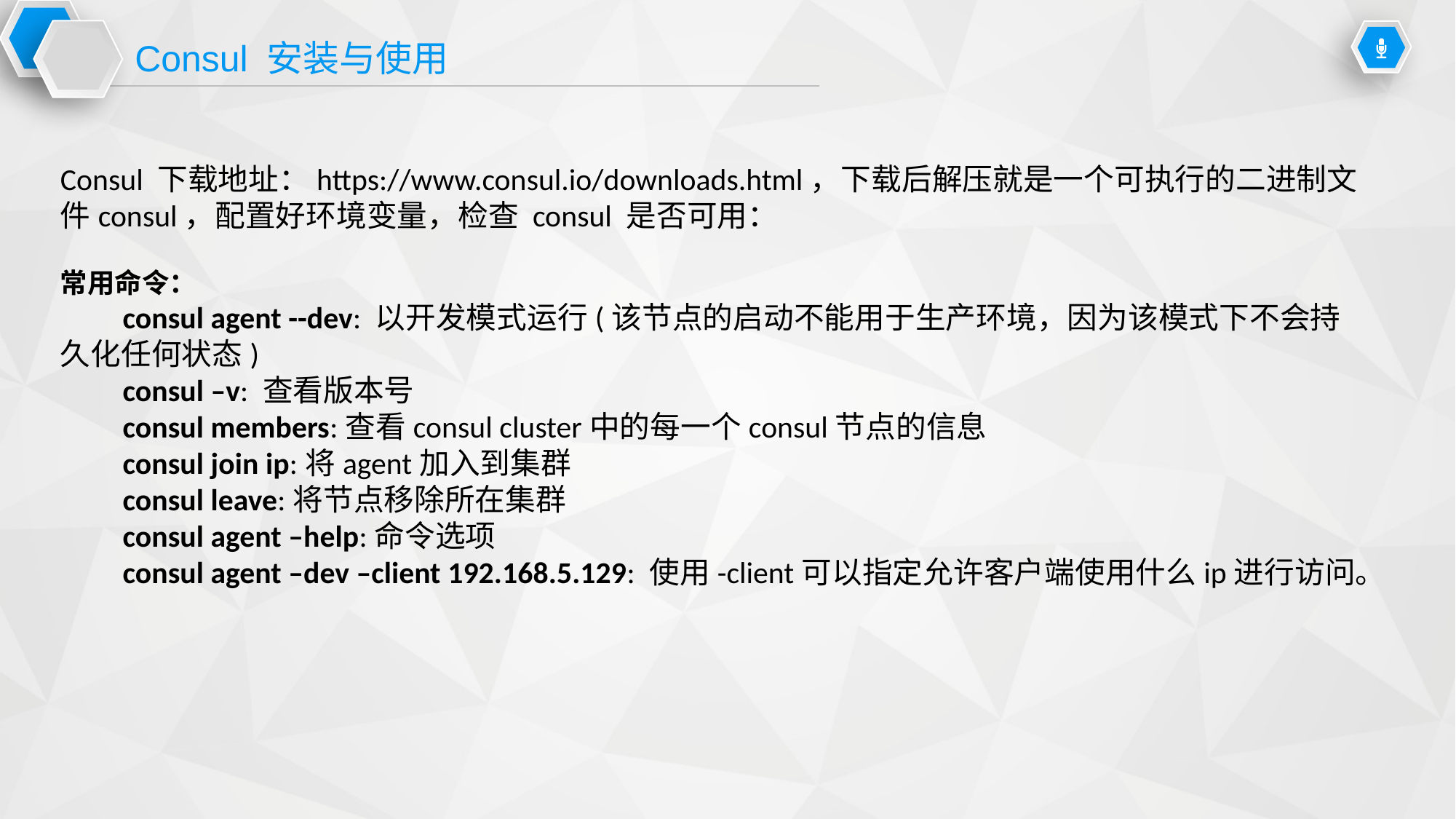

Consul 安装与使用
Consul 下载地址：https://www.consul.io/downloads.html，下载后解压就是一个可执行的二进制文件consul，配置好环境变量，检查 consul 是否可用：

常用命令：
         consul agent --dev: 以开发模式运行(该节点的启动不能用于生产环境，因为该模式下不会持久化任何状态)
         consul –v: 查看版本号
         consul members:查看consul cluster中的每一个consul节点的信息
         consul join ip:将agent加入到集群
         consul leave:将节点移除所在集群
         consul agent –help:命令选项
         consul agent –dev –client 192.168.5.129: 使用-client可以指定允许客户端使用什么ip进行访问。